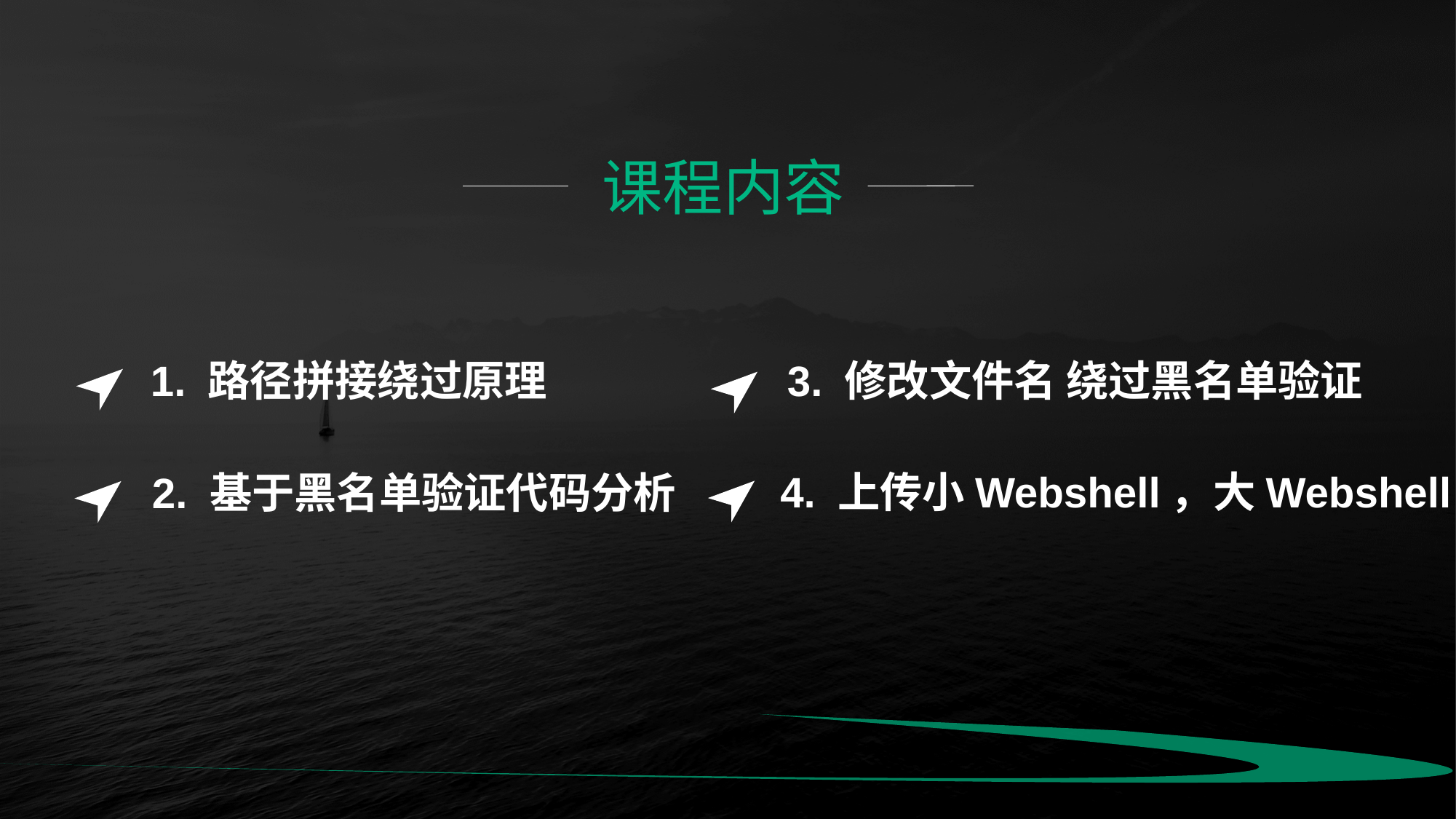

课程内容
3. 修改文件名 绕过黑名单验证

4. 上传小Webshell，大Webshell

1. 路径拼接绕过原理

2. 基于黑名单验证代码分析